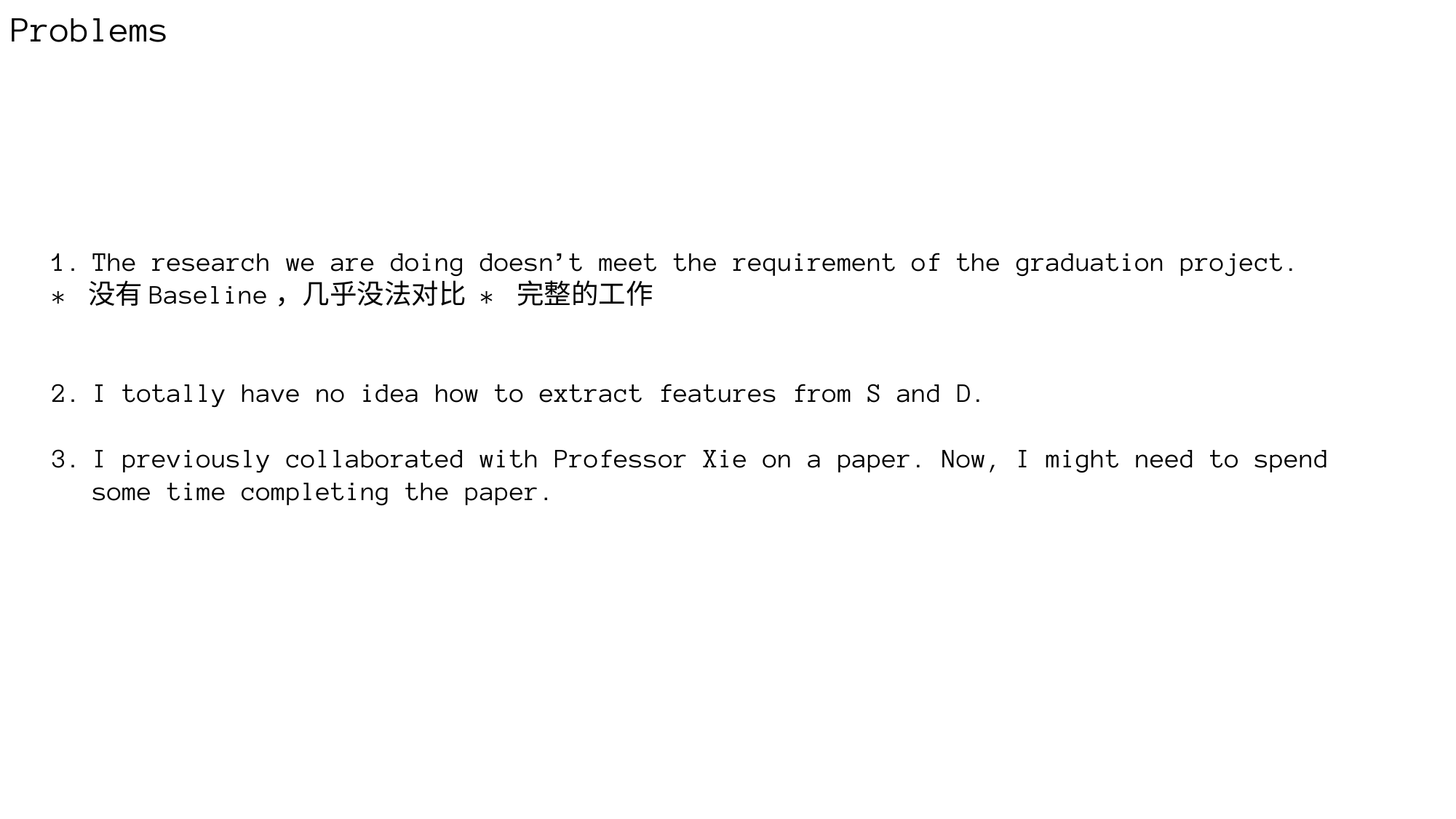

Problems

The research we are doing doesn’t meet the requirement of the graduation project.
* 没有Baseline，几乎没法对比 * 完整的工作

I totally have no idea how to extract features from S and D.

I previously collaborated with Professor Xie on a paper. Now, I might need to spend some time completing the paper.